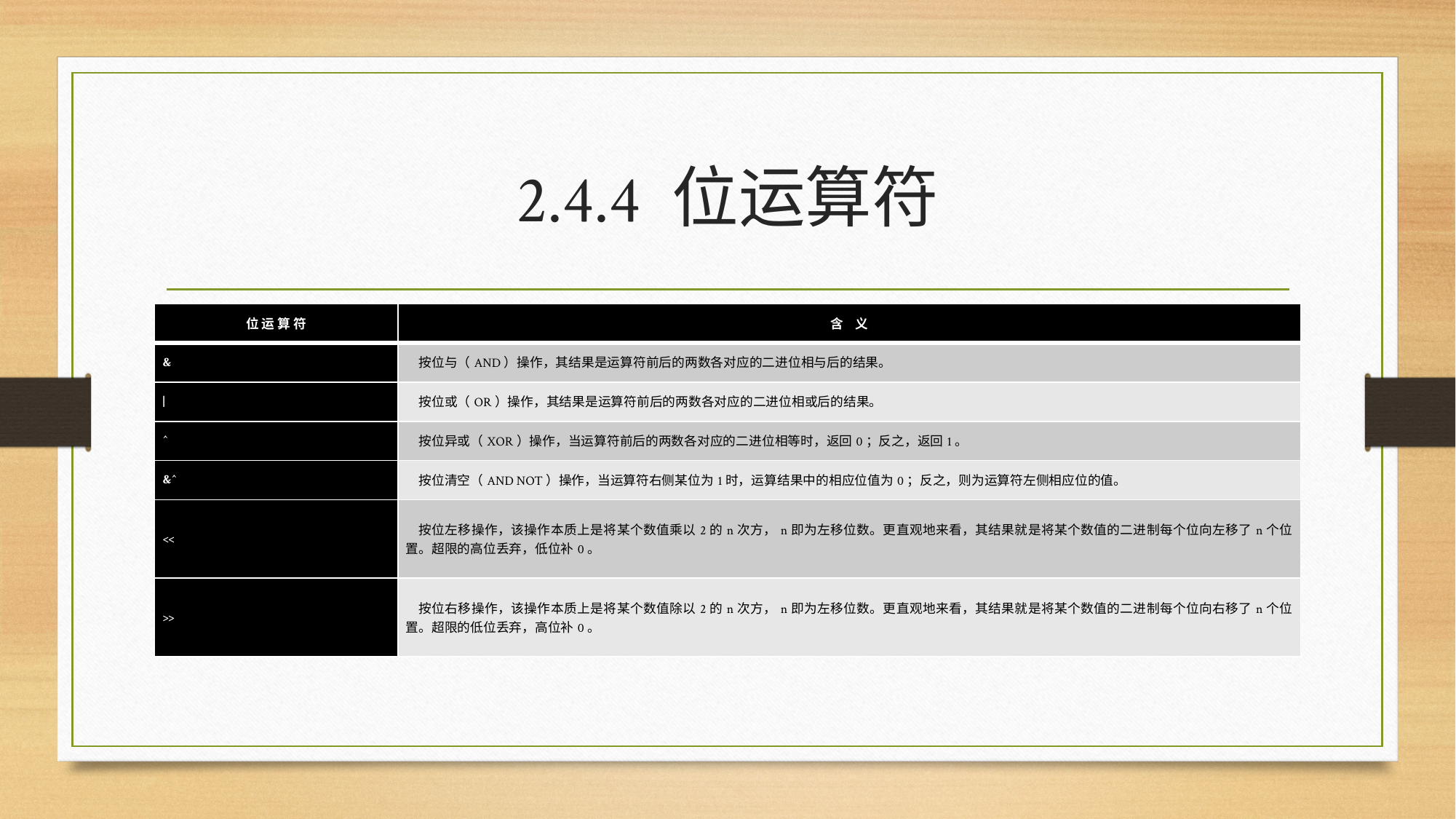

# 2.4.4 位运算符
| 位 运 算 符 | 含 义 |
| --- | --- |
| & | 按位与（AND）操作，其结果是运算符前后的两数各对应的二进位相与后的结果。 |
| | | 按位或（OR）操作，其结果是运算符前后的两数各对应的二进位相或后的结果。 |
| ^ | 按位异或（XOR）操作，当运算符前后的两数各对应的二进位相等时，返回0；反之，返回1。 |
| &^ | 按位清空（AND NOT）操作，当运算符右侧某位为1时，运算结果中的相应位值为0；反之，则为运算符左侧相应位的值。 |
| << | 按位左移操作，该操作本质上是将某个数值乘以2的n次方，n即为左移位数。更直观地来看，其结果就是将某个数值的二进制每个位向左移了n个位置。超限的高位丢弃，低位补0。 |
| >> | 按位右移操作，该操作本质上是将某个数值除以2的n次方，n即为左移位数。更直观地来看，其结果就是将某个数值的二进制每个位向右移了n个位置。超限的低位丢弃，高位补0。 |